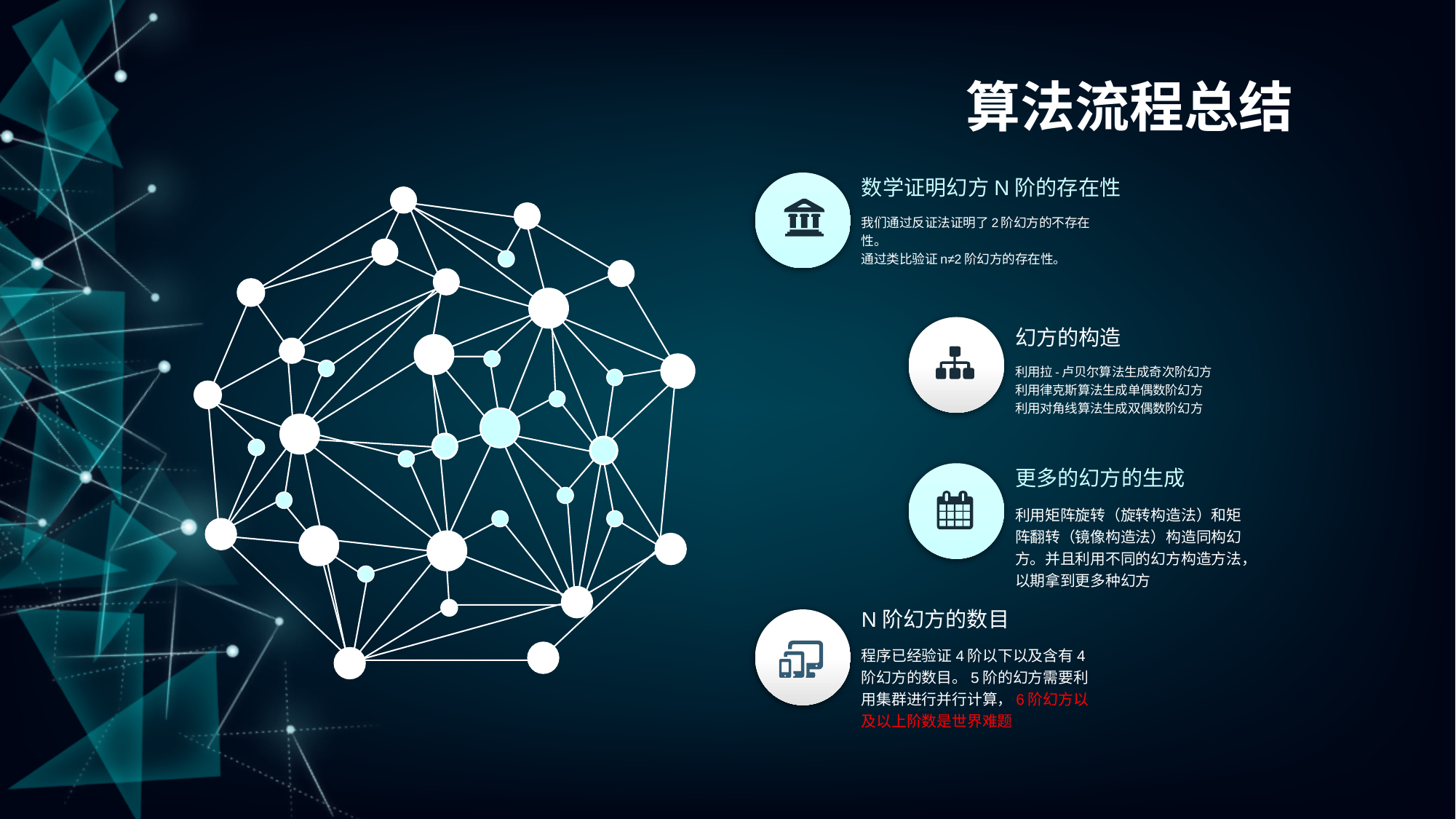

算法流程总结
数学证明幻方N阶的存在性
我们通过反证法证明了2阶幻方的不存在性。
通过类比验证n≠2阶幻方的存在性。

幻方的构造
利用拉-卢贝尔算法生成奇次阶幻方
利用律克斯算法生成单偶数阶幻方
利用对角线算法生成双偶数阶幻方

更多的幻方的生成
利用矩阵旋转（旋转构造法）和矩阵翻转（镜像构造法）构造同构幻方。并且利用不同的幻方构造方法，以期拿到更多种幻方

N阶幻方的数目
程序已经验证4阶以下以及含有4阶幻方的数目。5阶的幻方需要利用集群进行并行计算，6阶幻方以及以上阶数是世界难题